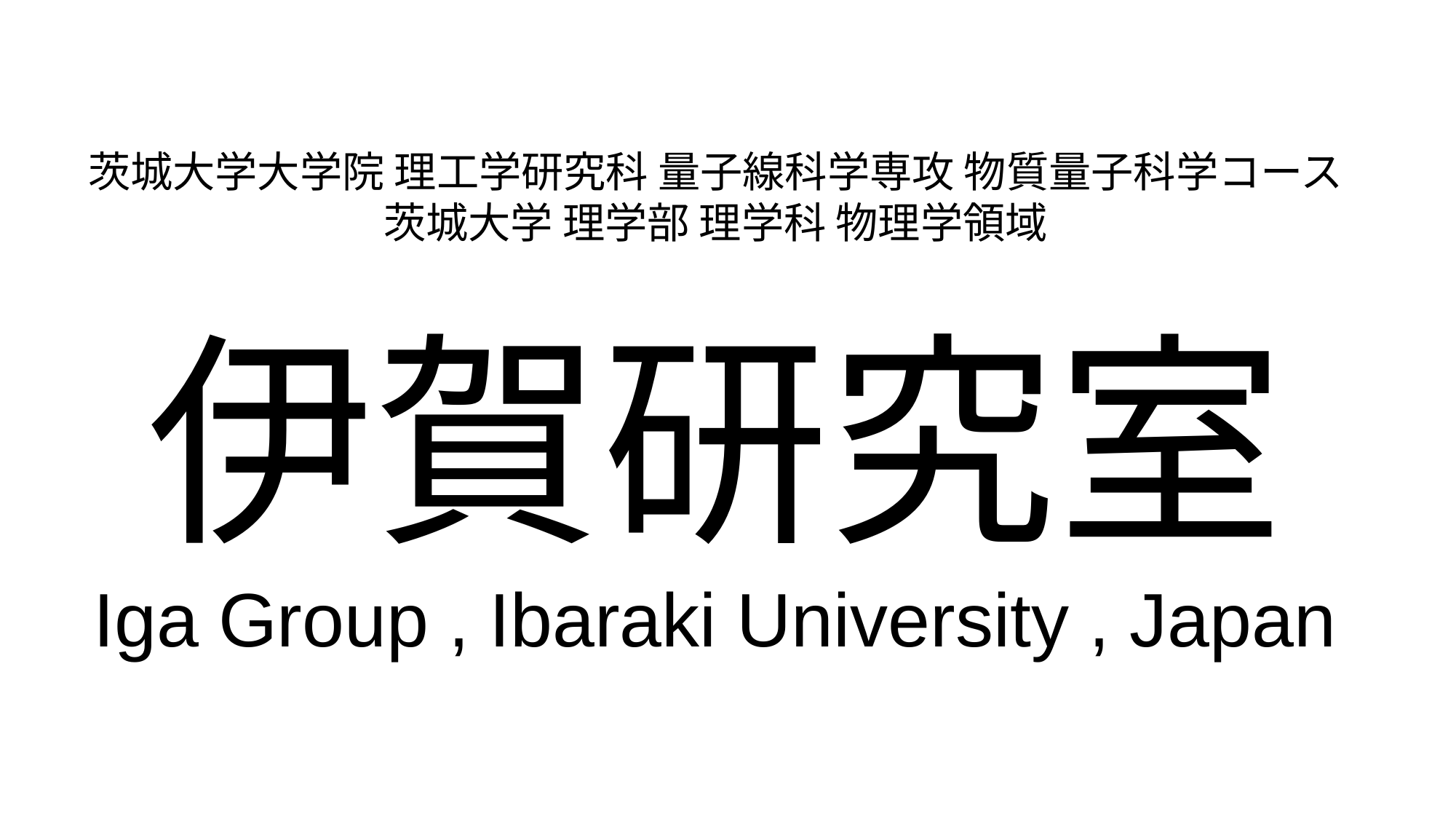

茨城大学大学院 理工学研究科 量子線科学専攻 物質量子科学コース
茨城大学 理学部 理学科 物理学領域

伊賀研究室
Iga Group , Ibaraki University , Japan